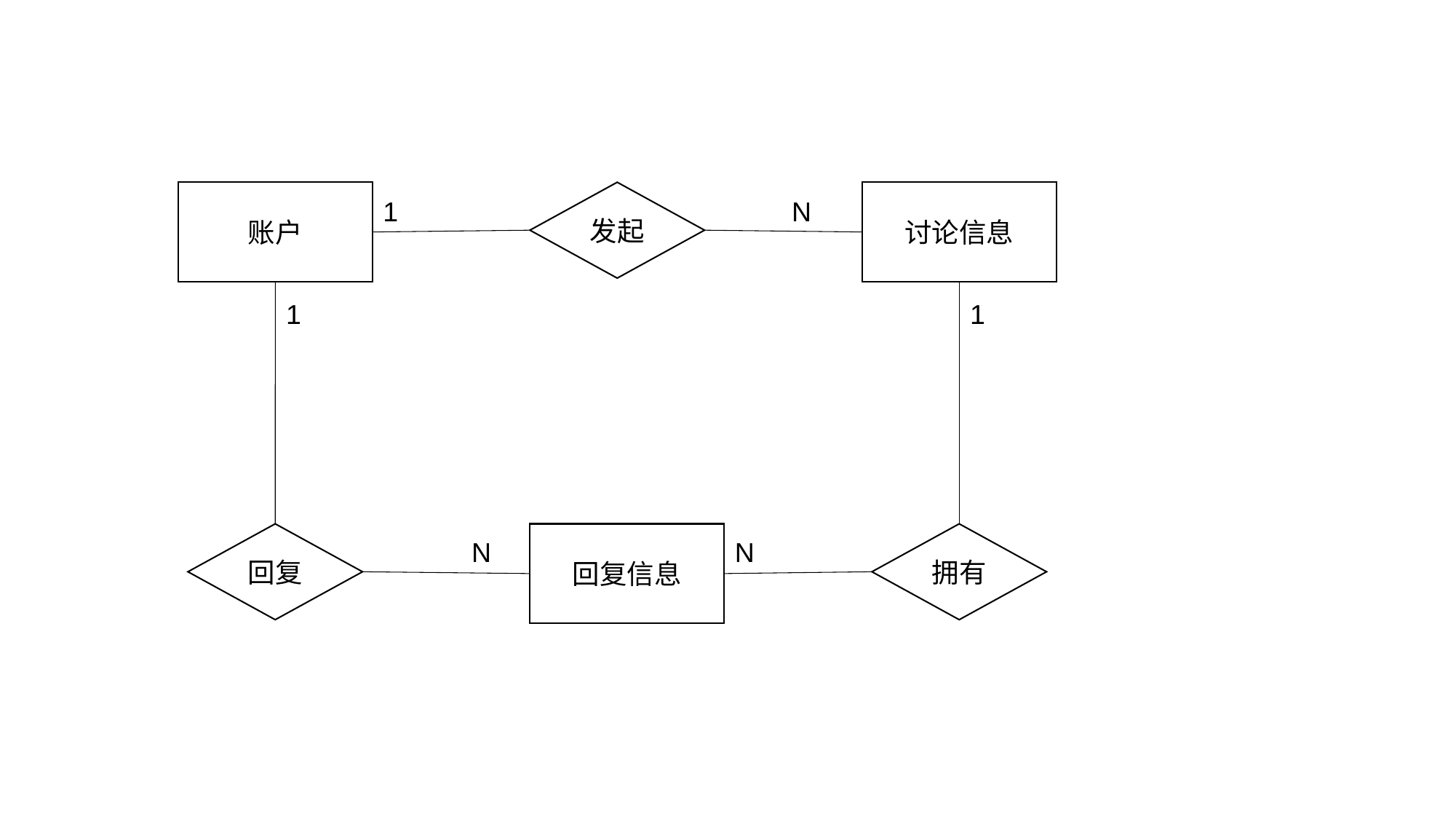

账户
发起
讨论信息
1
N
1
1
回复
回复信息
拥有
N
N